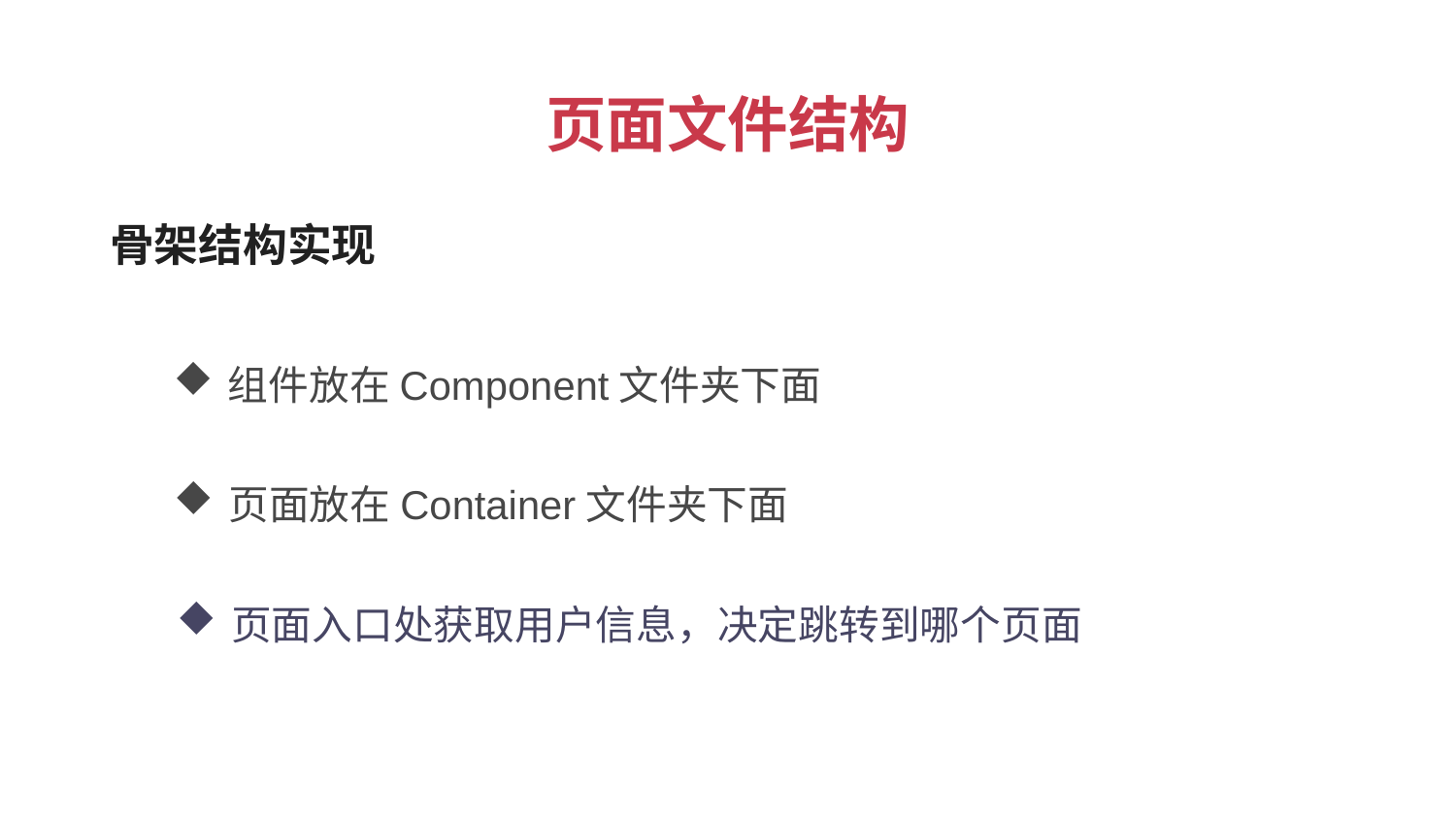

页面文件结构
 骨架结构实现
组件放在Component文件夹下面
页面放在Container文件夹下面
页面入口处获取用户信息，决定跳转到哪个页面